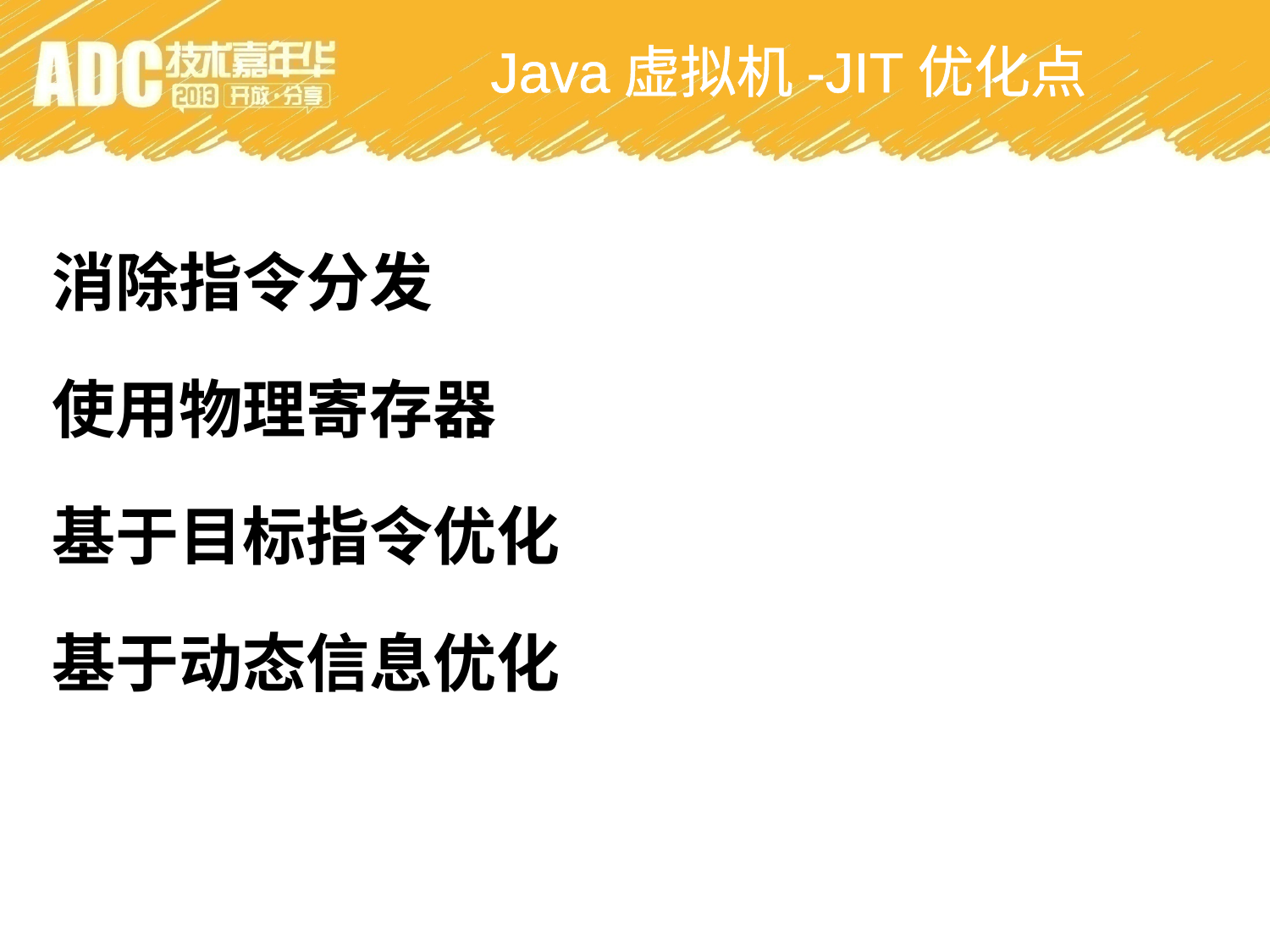

Java虚拟机-JIT优化点
消除指令分发
使用物理寄存器
基于目标指令优化
基于动态信息优化